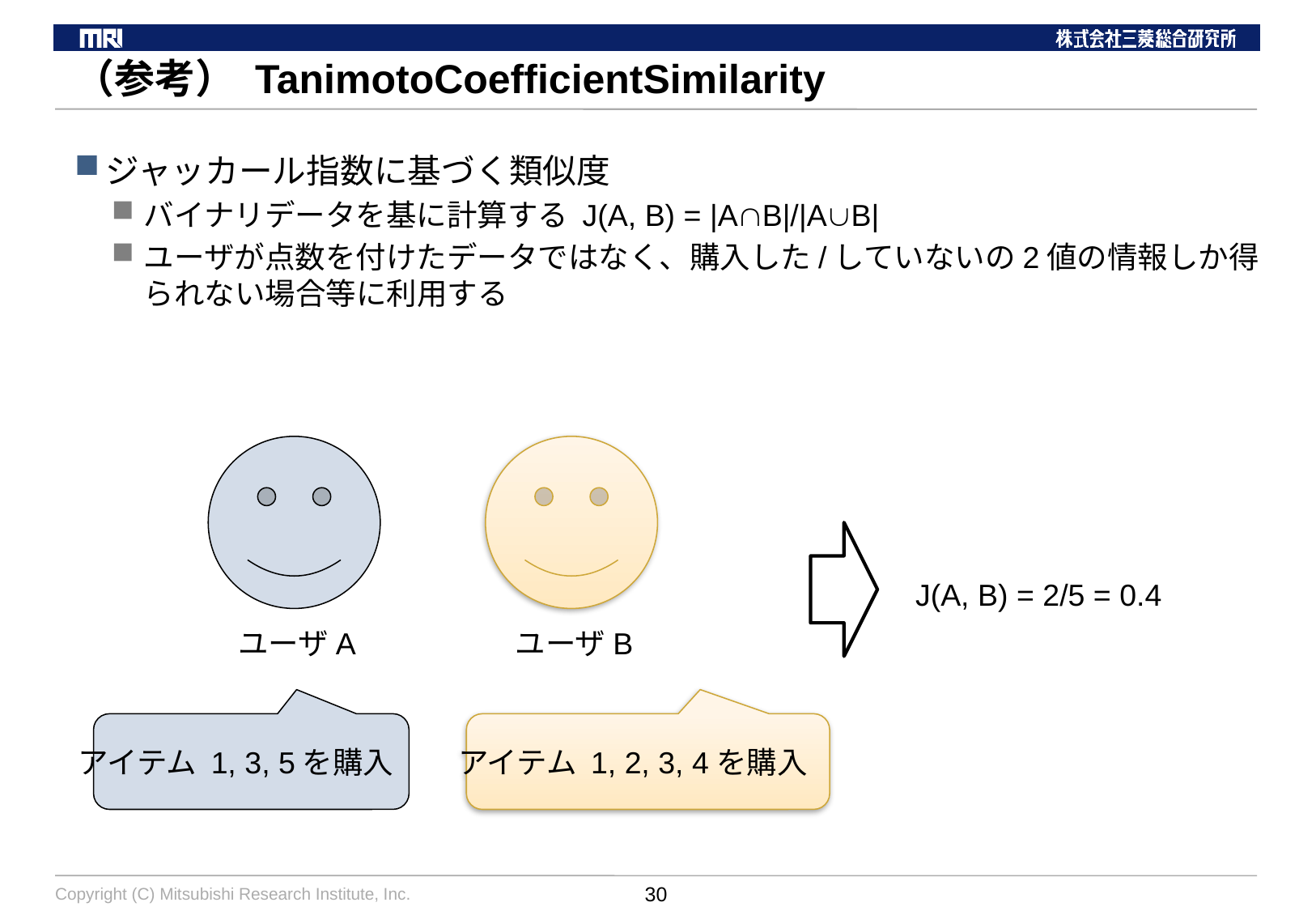

# （参考） TanimotoCoefficientSimilarity
ジャッカール指数に基づく類似度
バイナリデータを基に計算する J(A, B) = |A∩B|/|A∪B|
ユーザが点数を付けたデータではなく、購入した/していないの2値の情報しか得られない場合等に利用する

J(A, B) = 2/5 = 0.4
ユーザA
ユーザB
アイテム 1, 3, 5を購入
アイテム 1, 2, 3, 4を購入
Copyright (C) Mitsubishi Research Institute, Inc.
30